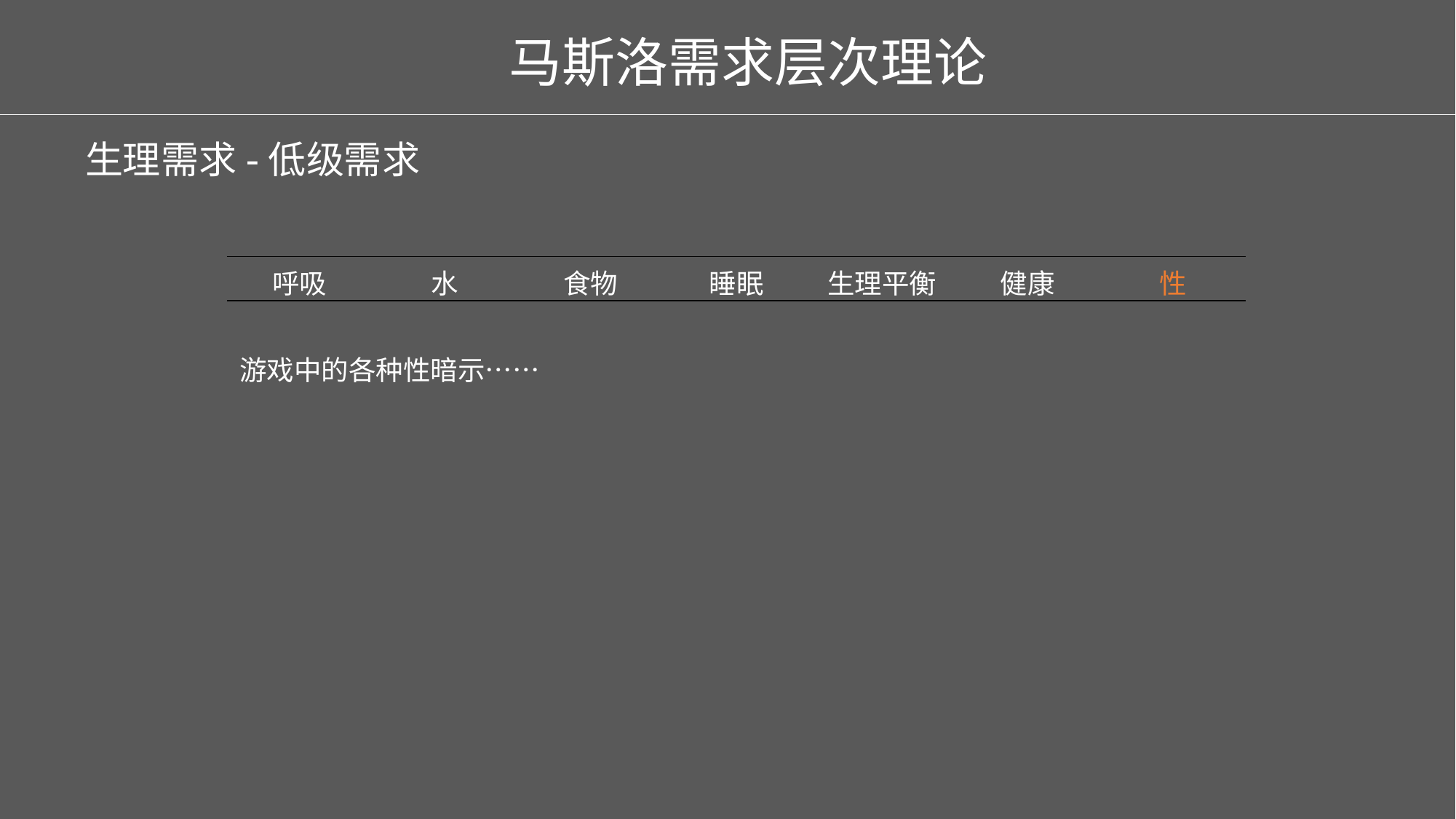

马斯洛需求层次理论
生理需求-低级需求
| 呼吸 | 水 | 食物 | 睡眠 | 生理平衡 | 健康 | 性 |
| --- | --- | --- | --- | --- | --- | --- |
游戏中的各种性暗示……